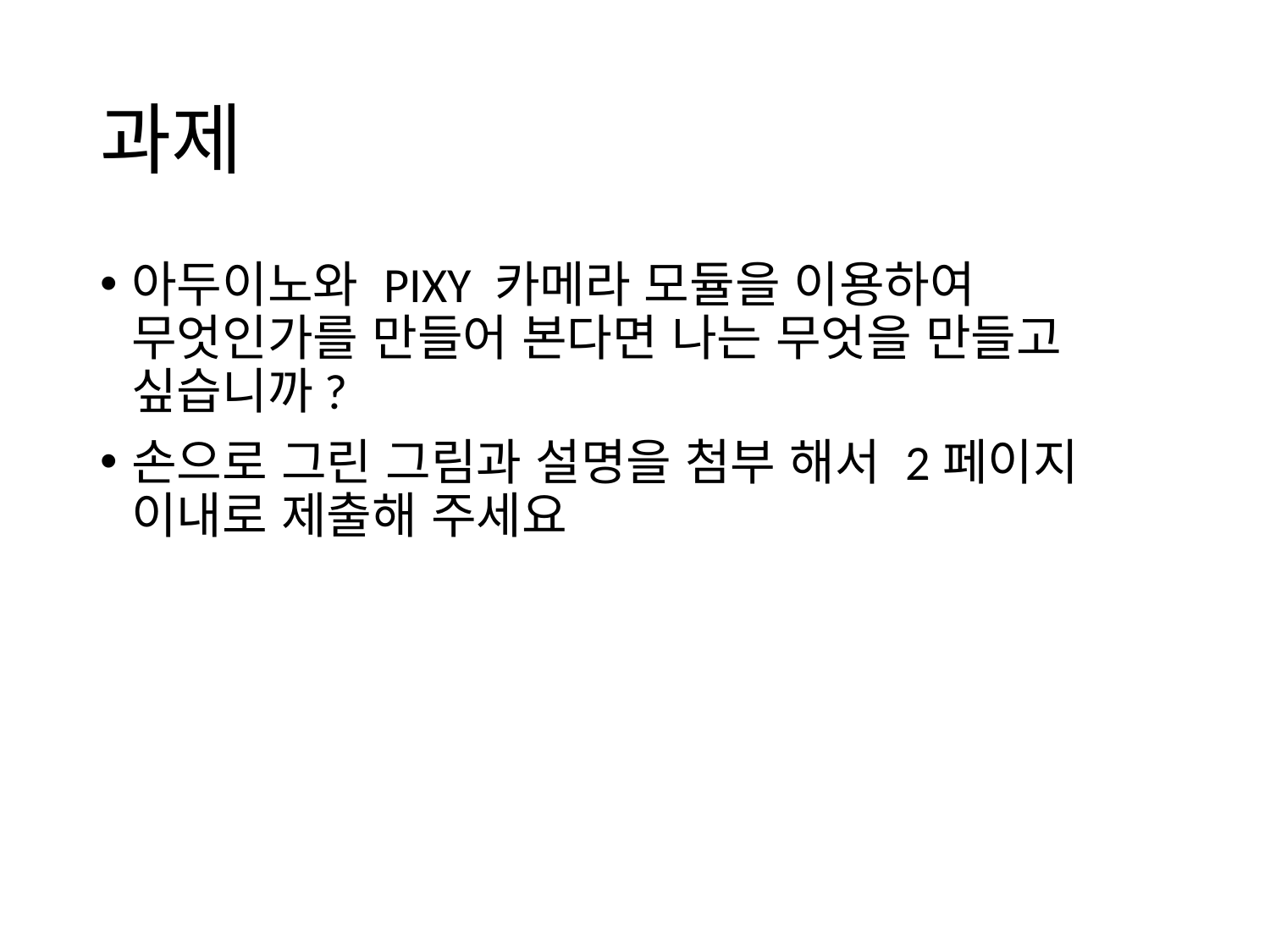

# 과제
아두이노와 PIXY 카메라 모듈을 이용하여 무엇인가를 만들어 본다면 나는 무엇을 만들고 싶습니까?
손으로 그린 그림과 설명을 첨부 해서 2페이지 이내로 제출해 주세요